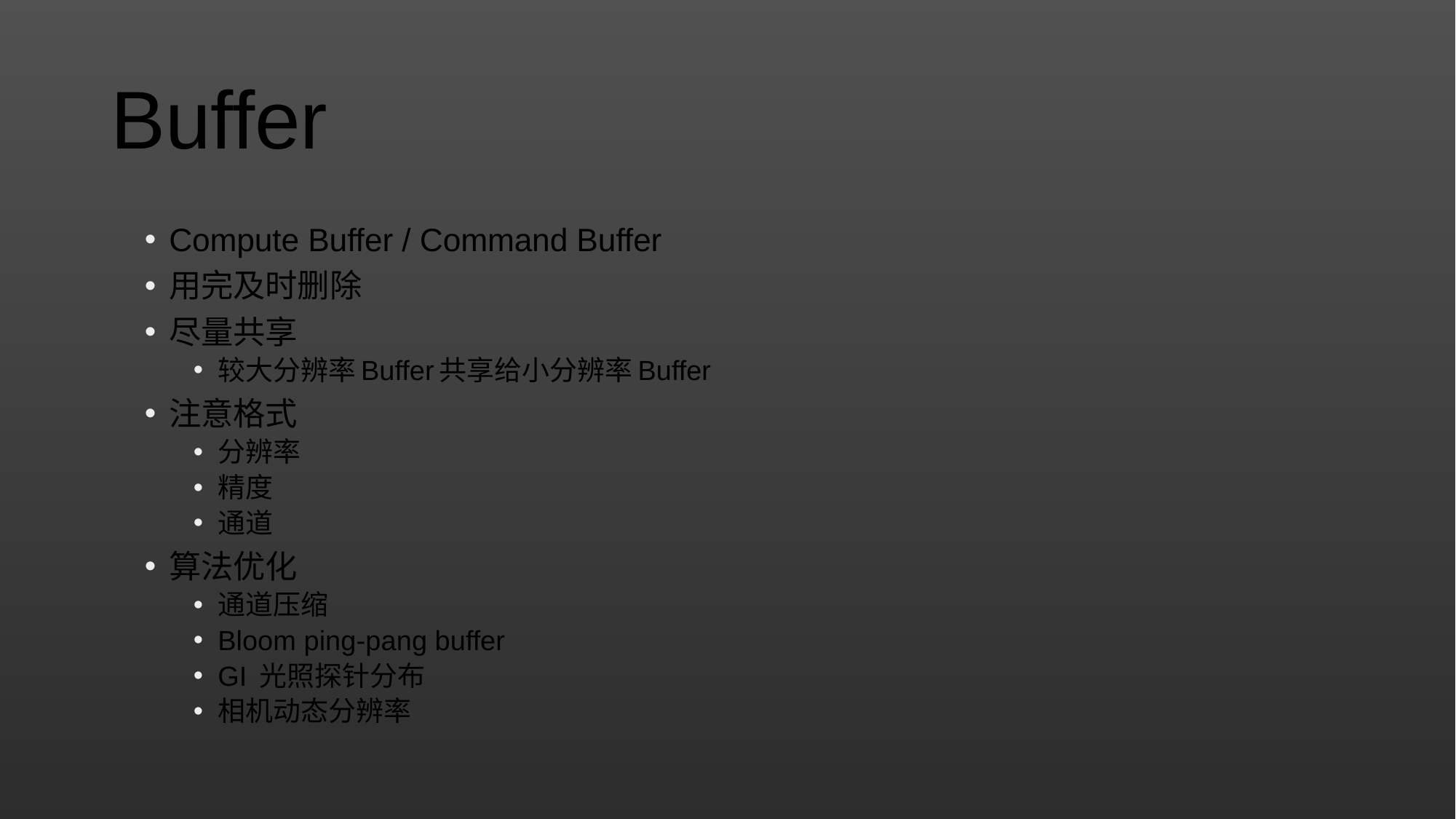

# Buffer
Compute Buffer / Command Buffer
用完及时删除
尽量共享
较大分辨率Buffer共享给小分辨率Buffer
注意格式
分辨率
精度
通道
算法优化
通道压缩
Bloom ping-pang buffer
GI 光照探针分布
相机动态分辨率